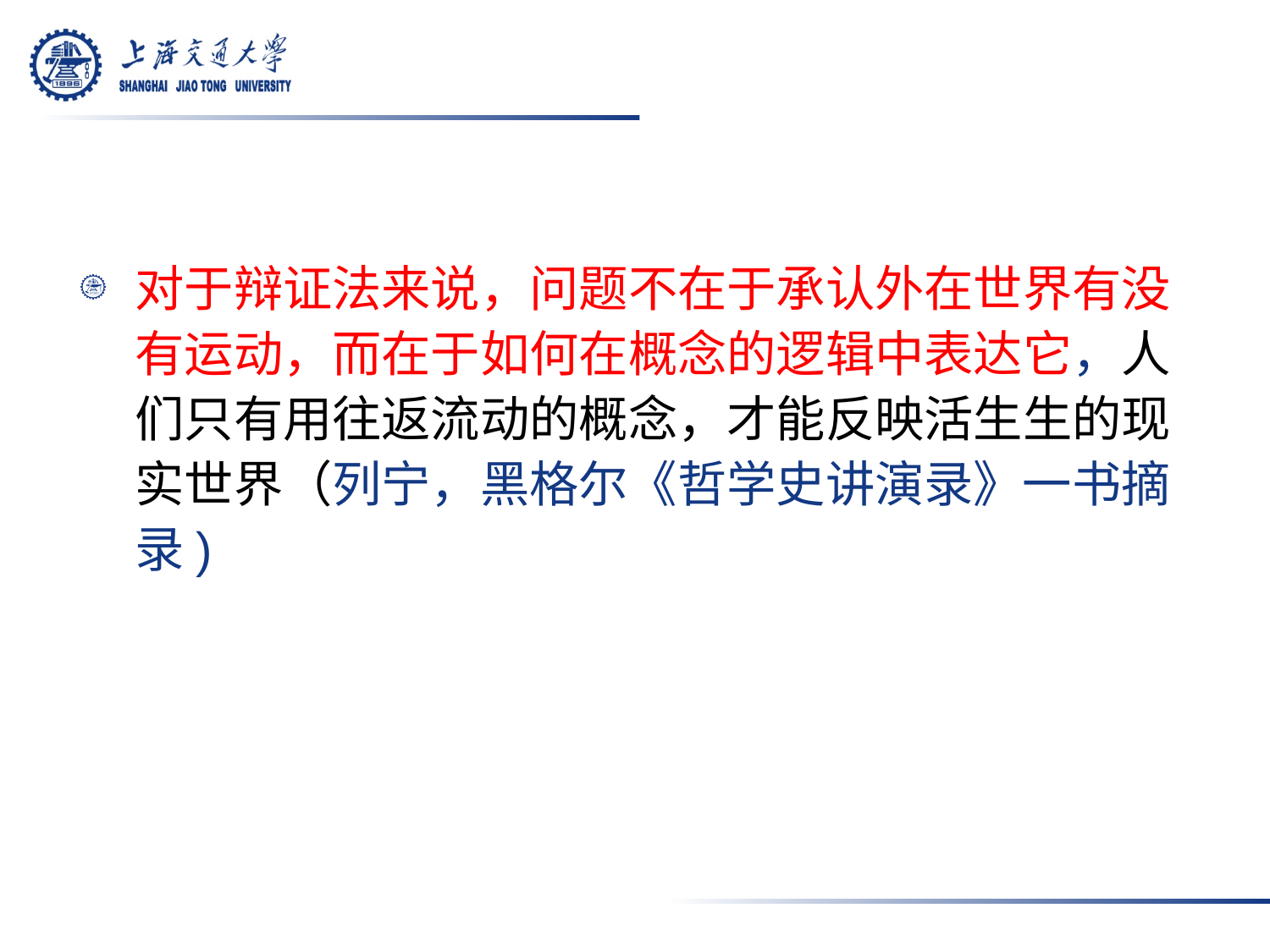

#

对于辩证法来说，问题不在于承认外在世界有没有运动，而在于如何在概念的逻辑中表达它，人们只有用往返流动的概念，才能反映活生生的现实世界（列宁，黑格尔《哲学史讲演录》一书摘录)